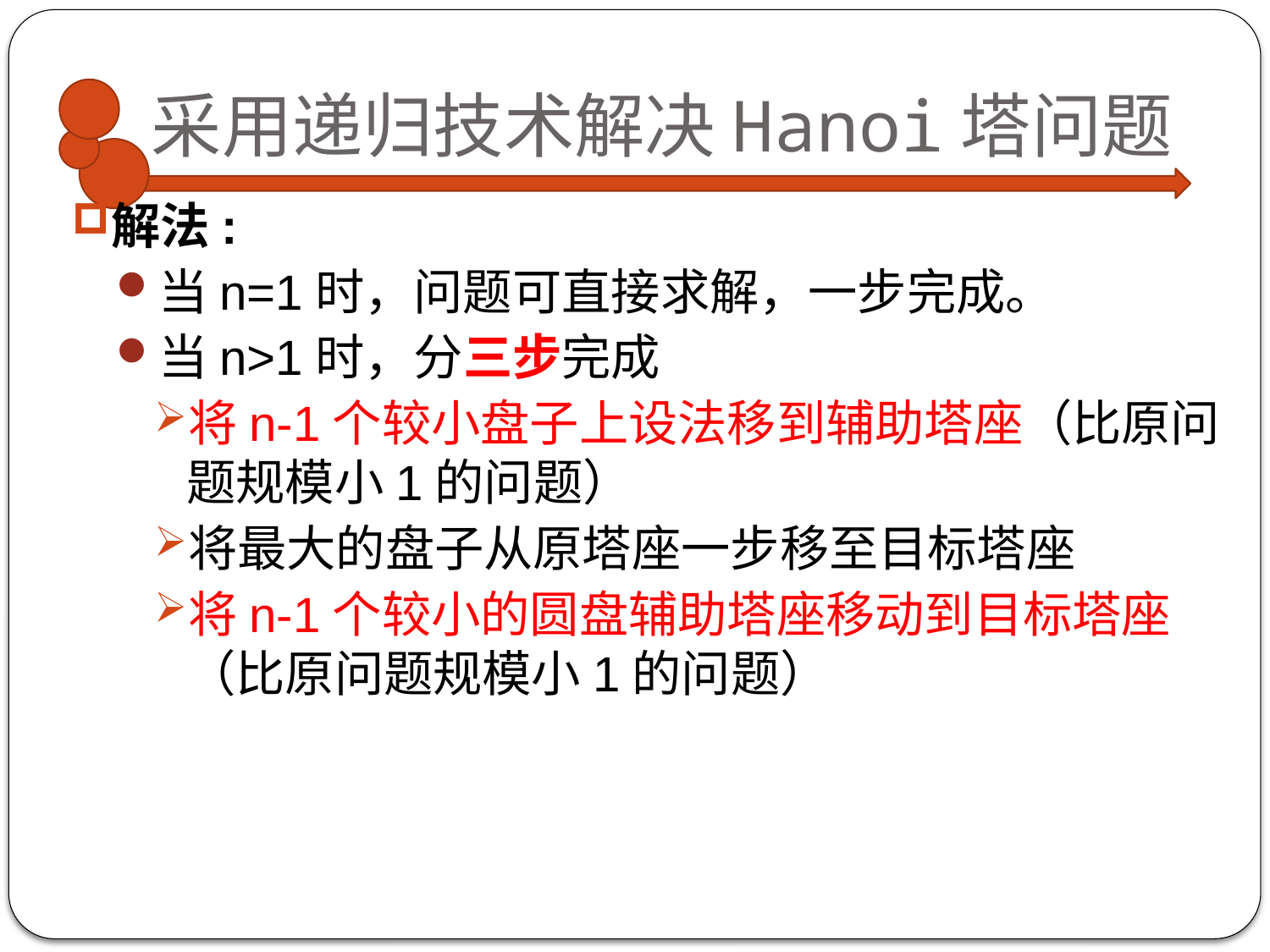

# 采用递归技术解决Hanoi塔问题
解法:
当n=1时，问题可直接求解，一步完成。
当n>1时，分三步完成
将n-1个较小盘子上设法移到辅助塔座（比原问题规模小1的问题）
将最大的盘子从原塔座一步移至目标塔座
将n-1个较小的圆盘辅助塔座移动到目标塔座（比原问题规模小1的问题）